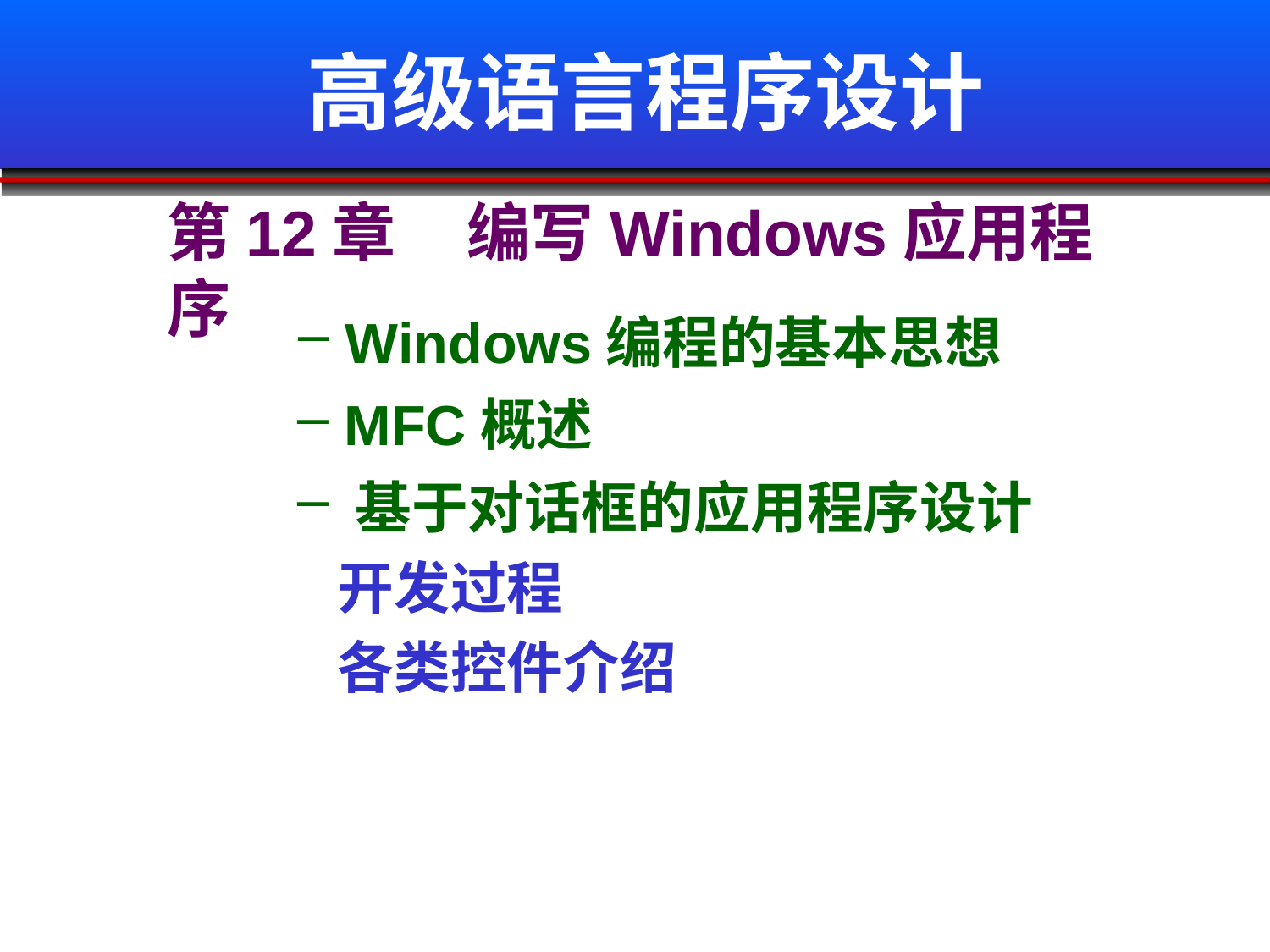

# 高级语言程序设计
第12章     编写Windows应用程序
 Windows编程的基本思想
 MFC概述
 基于对话框的应用程序设计
开发过程
各类控件介绍